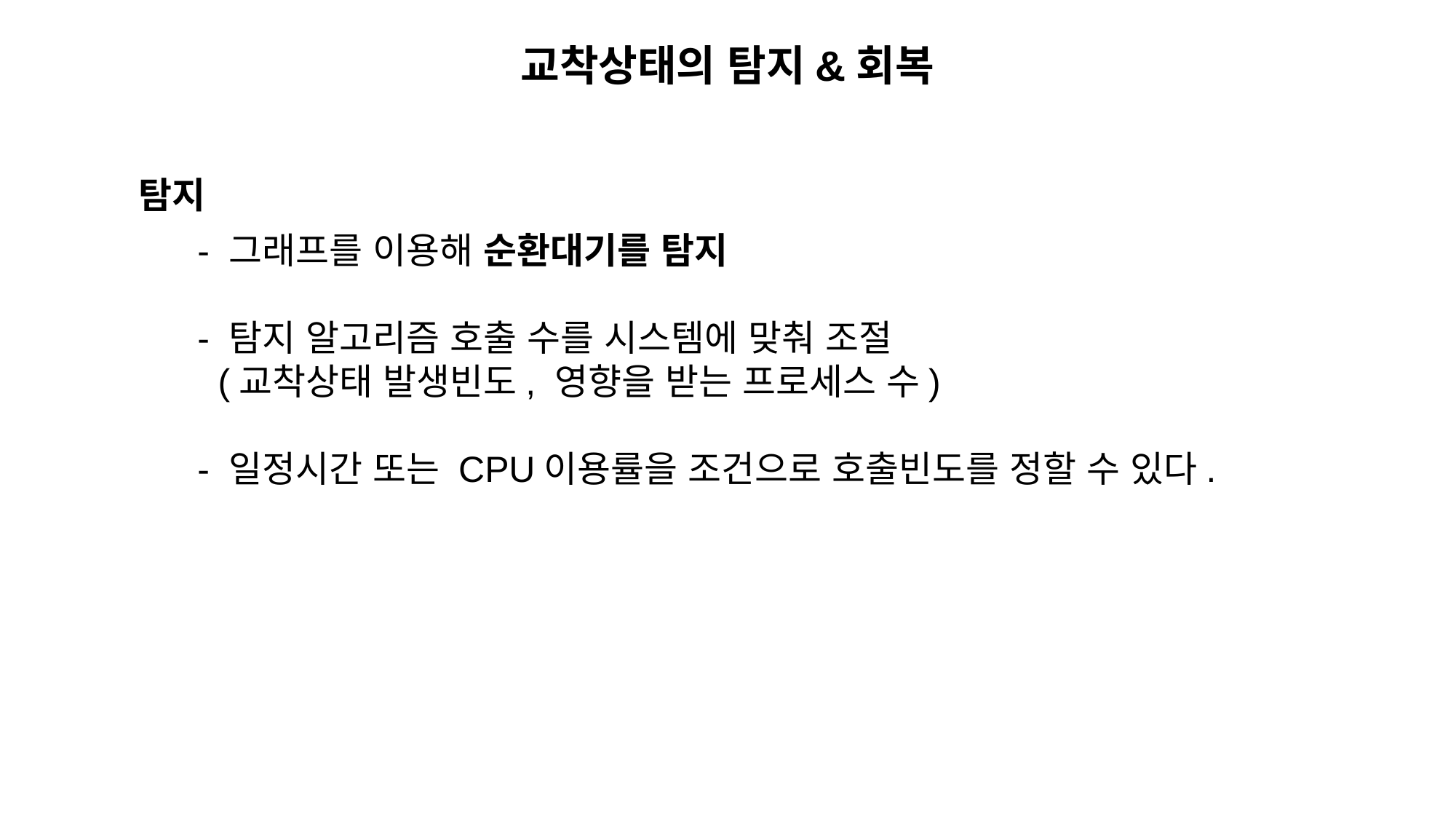

교착상태의 탐지&회복
탐지
 - 그래프를 이용해 순환대기를 탐지

 - 탐지 알고리즘 호출 수를 시스템에 맞춰 조절
   (교착상태 발생빈도, 영향을 받는 프로세스 수)

 - 일정시간 또는 CPU이용률을 조건으로 호출빈도를 정할 수 있다.